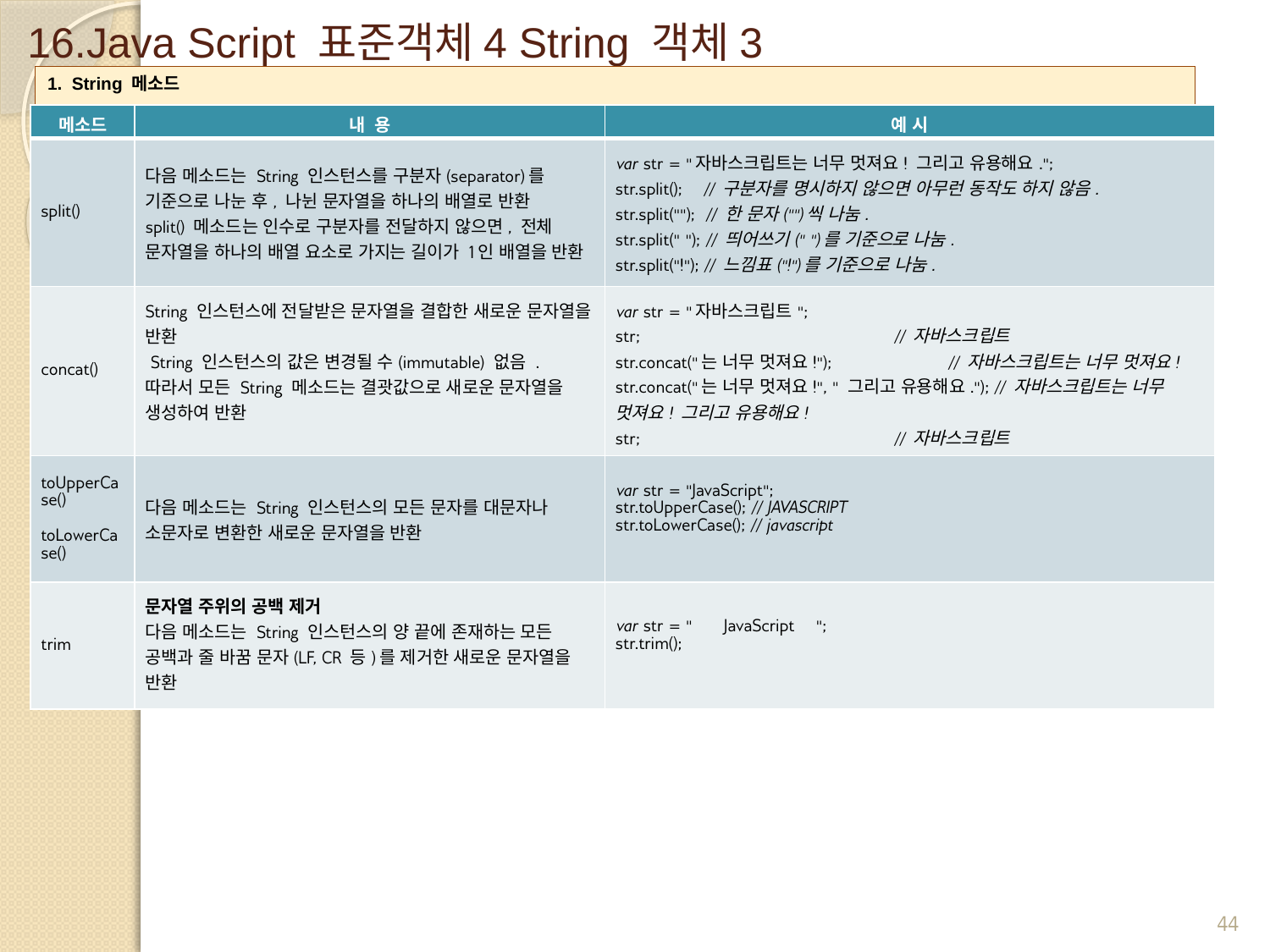

# 16.Java Script 표준객체4 String 객체3
1.  String 메소드

| 메소드 | 내 용 | 예 시 |
| --- | --- | --- |
| split() | 다음 메소드는 String 인스턴스를 구분자(separator)를 기준으로 나눈 후, 나뉜 문자열을 하나의 배열로 반환 split() 메소드는 인수로 구분자를 전달하지 않으면, 전체 문자열을 하나의 배열 요소로 가지는 길이가 1인 배열을 반환 | var str = "자바스크립트는 너무 멋져요! 그리고 유용해요."; str.split();    // 구분자를 명시하지 않으면 아무런 동작도 하지 않음. str.split("");  // 한 문자("")씩 나눔. str.split(" "); // 띄어쓰기(" ")를 기준으로 나눔. str.split("!"); // 느낌표("!")를 기준으로 나눔. |
| concat() | String 인스턴스에 전달받은 문자열을 결합한 새로운 문자열을 반환  String 인스턴스의 값은 변경될 수(immutable) 없음 . 따라서 모든 String 메소드는 결괏값으로 새로운 문자열을 생성하여 반환 | var str = "자바스크립트"; str;                                                // 자바스크립트 str.concat("는 너무 멋져요!");                      // 자바스크립트는 너무 멋져요! str.concat("는 너무 멋져요!", " 그리고 유용해요."); // 자바스크립트는 너무 멋져요! 그리고 유용해요! str;                                                // 자바스크립트 |
| toUpperCase() toLowerCase() | 다음 메소드는 String 인스턴스의 모든 문자를 대문자나 소문자로 변환한 새로운 문자열을 반환 | var str = "JavaScript"; str.toUpperCase(); // JAVASCRIPT str.toLowerCase(); // javascript |
| trim | 문자열 주위의 공백 제거 다음 메소드는 String 인스턴스의 양 끝에 존재하는 모든 공백과 줄 바꿈 문자(LF, CR 등)를 제거한 새로운 문자열을 반환 | var str = "      JavaScript    "; str.trim(); |
44